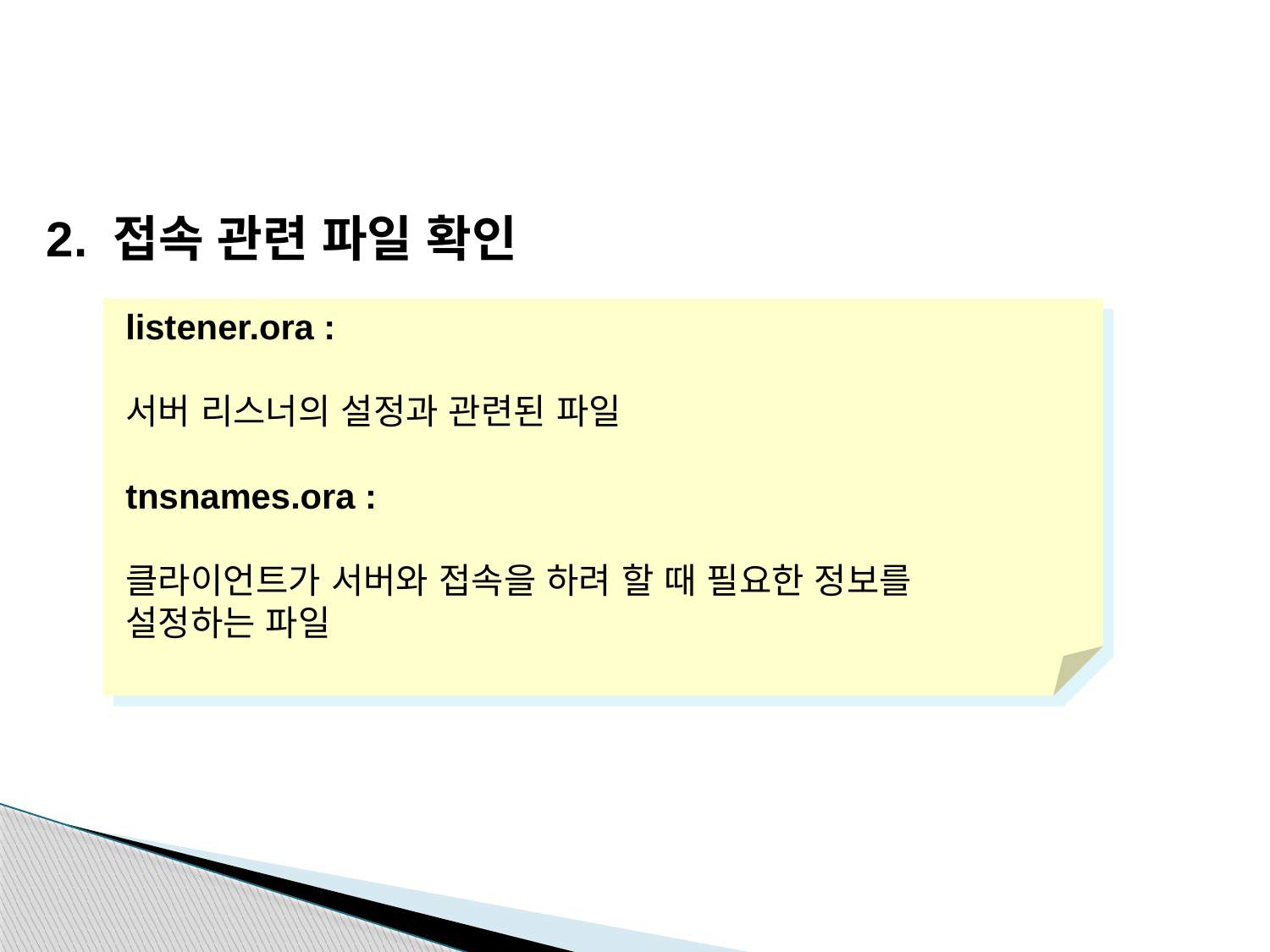

2. 접속 관련 파일 확인
listener.ora :

서버 리스너의 설정과 관련된 파일

tnsnames.ora :

클라이언트가 서버와 접속을 하려 할 때 필요한 정보를
설정하는 파일